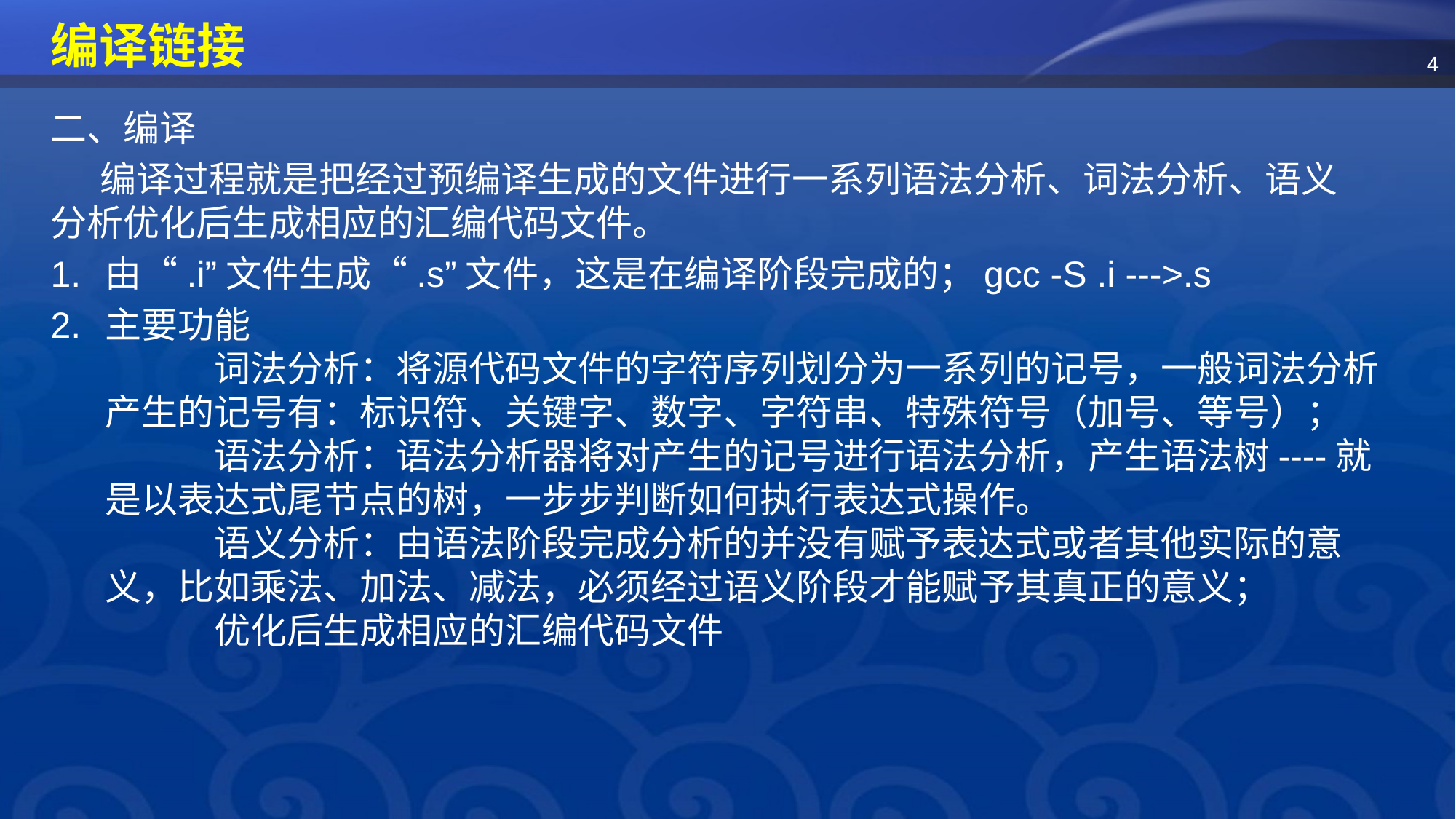

# 编译链接
二、编译
     编译过程就是把经过预编译生成的文件进行一系列语法分析、词法分析、语义    分析优化后生成相应的汇编代码文件。
由“.i”文件生成“.s”文件，这是在编译阶段完成的；gcc -S .i --->.s
主要功能
	词法分析：将源代码文件的字符序列划分为一系列的记号，一般词法分析产生的记号有：标识符、关键字、数字、字符串、特殊符号（加号、等号）；
	语法分析：语法分析器将对产生的记号进行语法分析，产生语法树----就是以表达式尾节点的树，一步步判断如何执行表达式操作。
	语义分析：由语法阶段完成分析的并没有赋予表达式或者其他实际的意义，比如乘法、加法、减法，必须经过语义阶段才能赋予其真正的意义；
	优化后生成相应的汇编代码文件